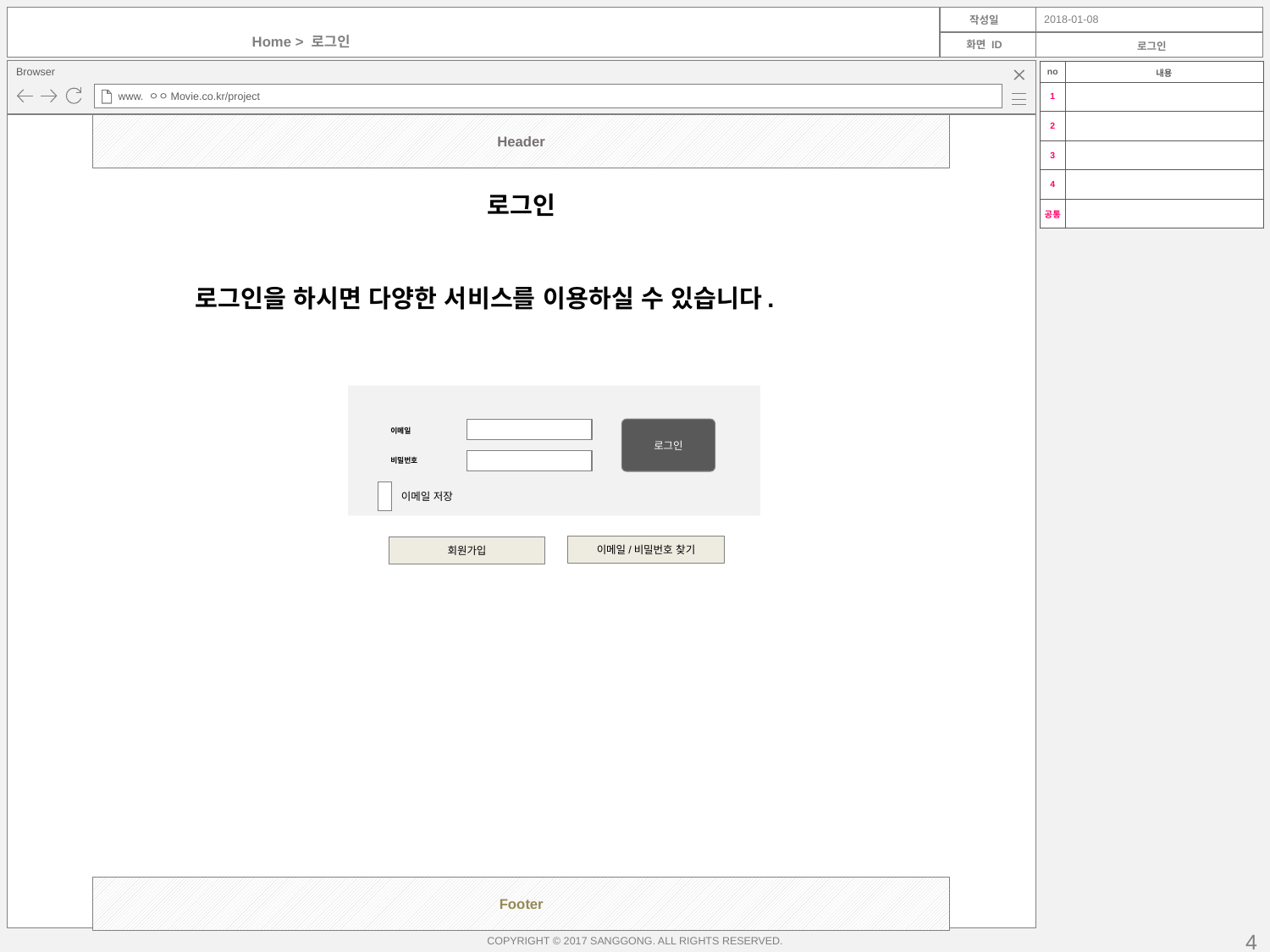

2018-01-08
Home > 로그인
로그인
| no | 내용 |
| --- | --- |
| 1 |  |
| 2 |  |
| 3 |  |
| 4 |  |
| 공통 |  |
Header
로그인
로그인을 하시면 다양한 서비스를 이용하실 수 있습니다.

이메일
비밀번호

로그인

이메일 저장
이메일/비밀번호 찾기
회원가입
Footer
4